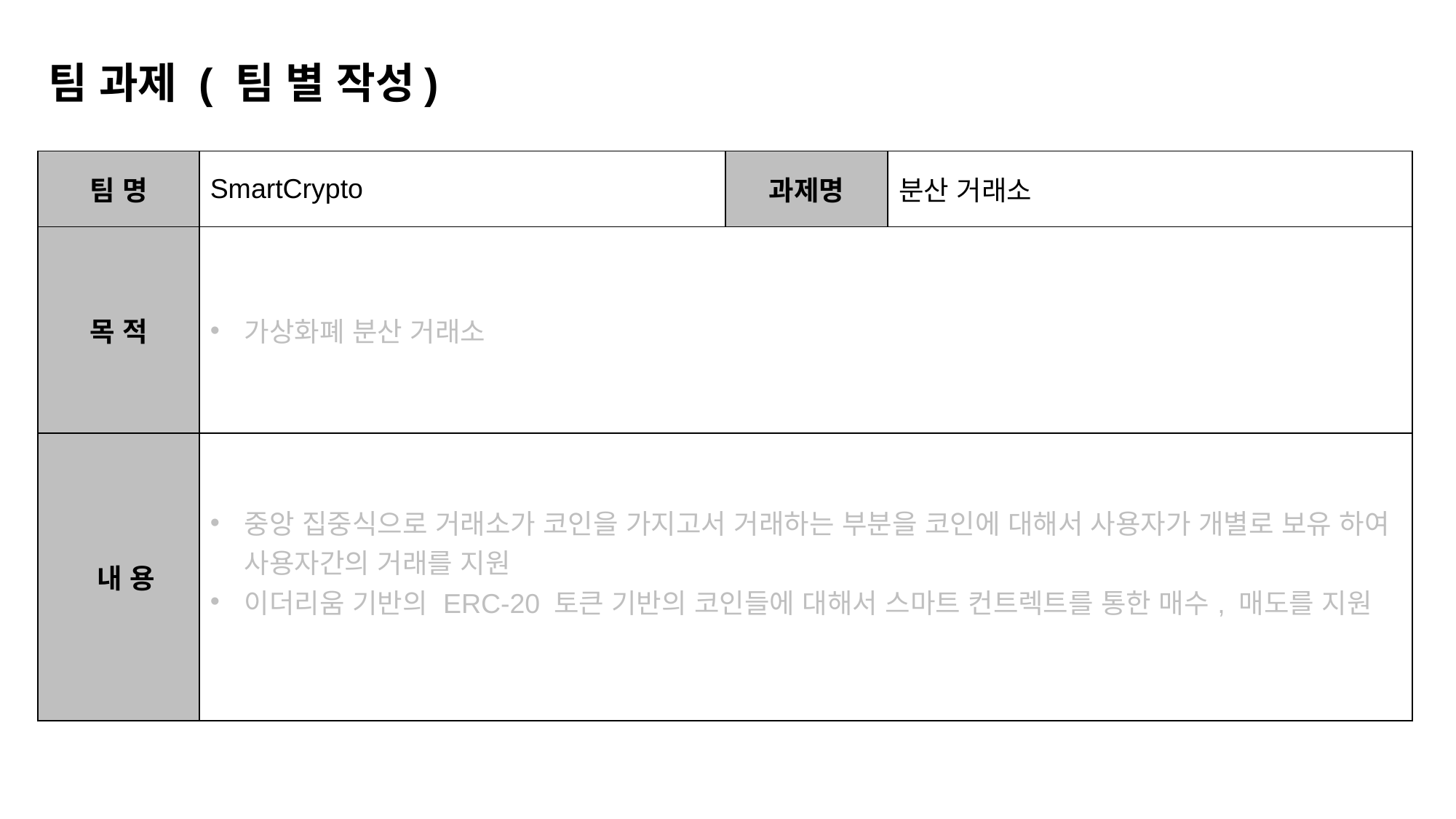

팀 과제 ( 팀 별 작성)
| 팀 명 | SmartCrypto | 과제명 | 분산 거래소 |
| --- | --- | --- | --- |
| 목 적 | 가상화폐 분산 거래소 |  |  |
| 내 용 | 중앙 집중식으로 거래소가 코인을 가지고서 거래하는 부분을 코인에 대해서 사용자가 개별로 보유 하여 사용자간의 거래를 지원 이더리움 기반의 ERC-20 토큰 기반의 코인들에 대해서 스마트 컨트렉트를 통한 매수, 매도를 지원 |  |  |